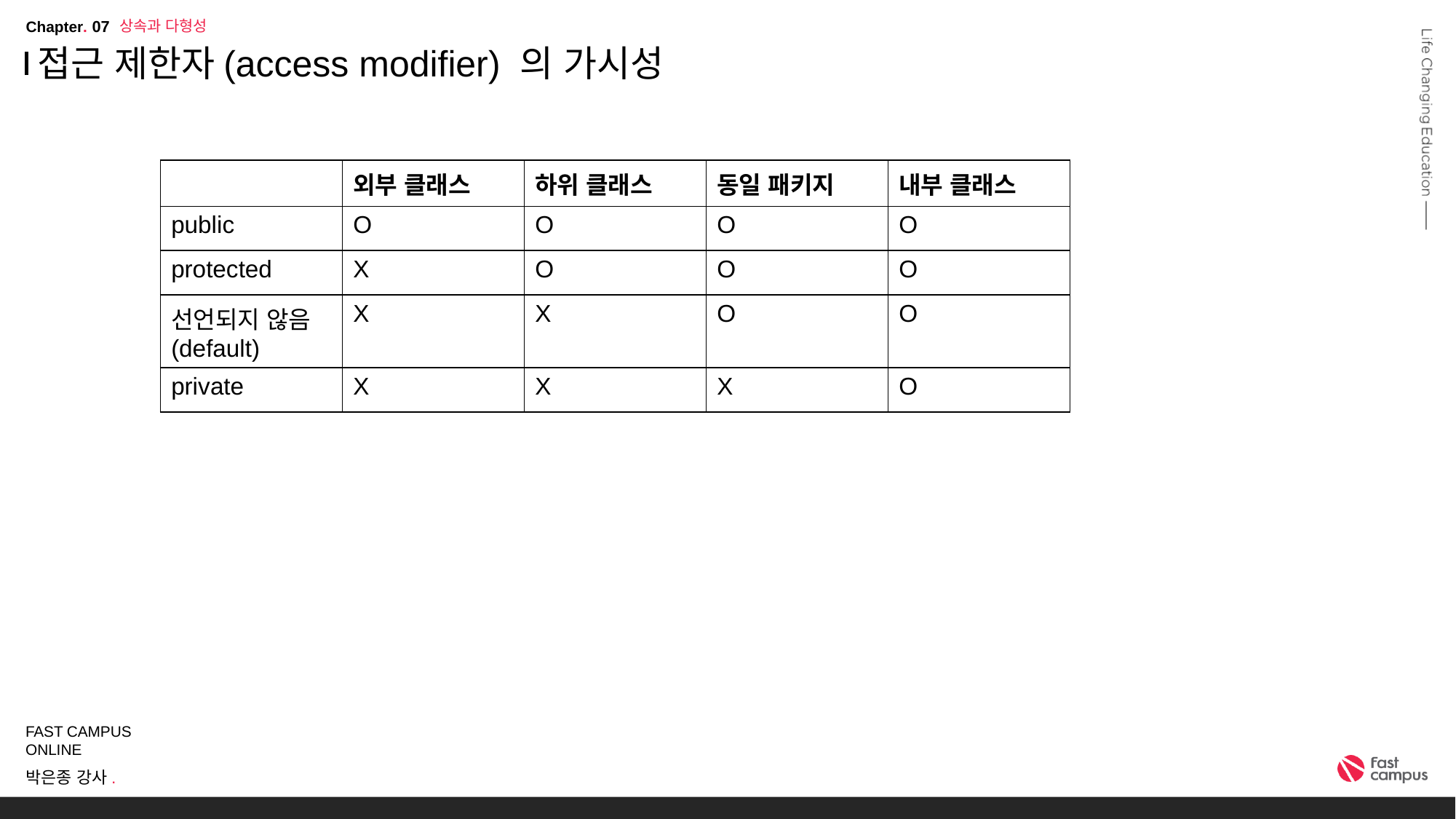

상속과 다형성
07
# 접근 제한자(access modifier) 의 가시성
|  | 외부 클래스 | 하위 클래스 | 동일 패키지 | 내부 클래스 |
| --- | --- | --- | --- | --- |
| public | O | O | O | O |
| protected | X | O | O | O |
| 선언되지 않음 (default) | X | X | O | O |
| private | X | X | X | O |